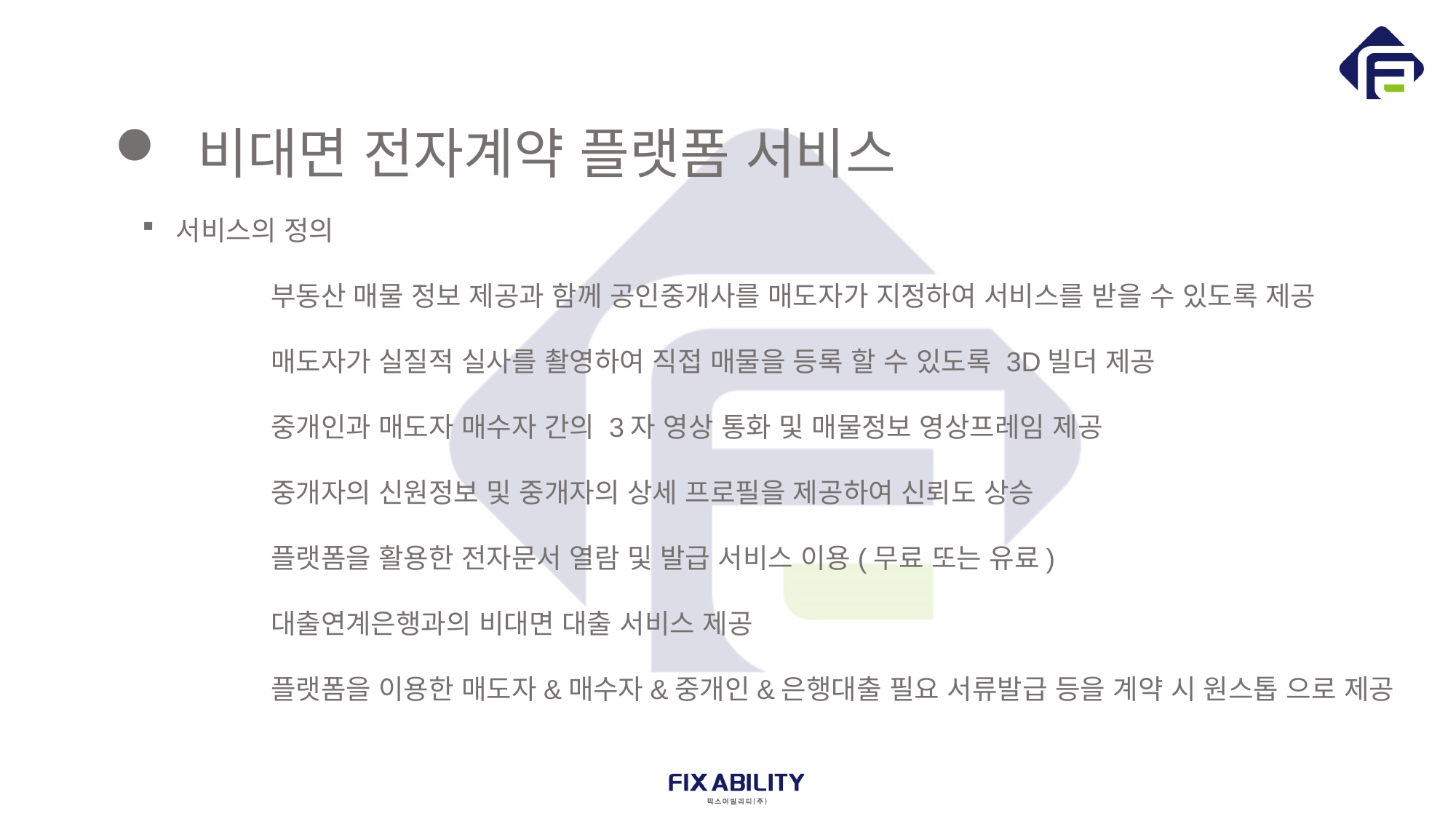

비대면 전자계약 플랫폼 서비스
서비스의 정의

                부동산 매물 정보 제공과 함께 공인중개사를 매도자가 지정하여 서비스를 받을 수 있도록 제공

                매도자가 실질적 실사를 촬영하여 직접 매물을 등록 할 수 있도록 3D빌더 제공

                중개인과 매도자 매수자 간의 3자 영상 통화 및 매물정보 영상프레임 제공

                중개자의 신원정보 및 중개자의 상세 프로필을 제공하여 신뢰도 상승

                플랫폼을 활용한 전자문서 열람 및 발급 서비스 이용(무료 또는 유료)

                대출연계은행과의 비대면 대출 서비스 제공

                플랫폼을 이용한 매도자&매수자&중개인&은행대출 필요 서류발급 등을 계약 시 원스톱 으로 제공